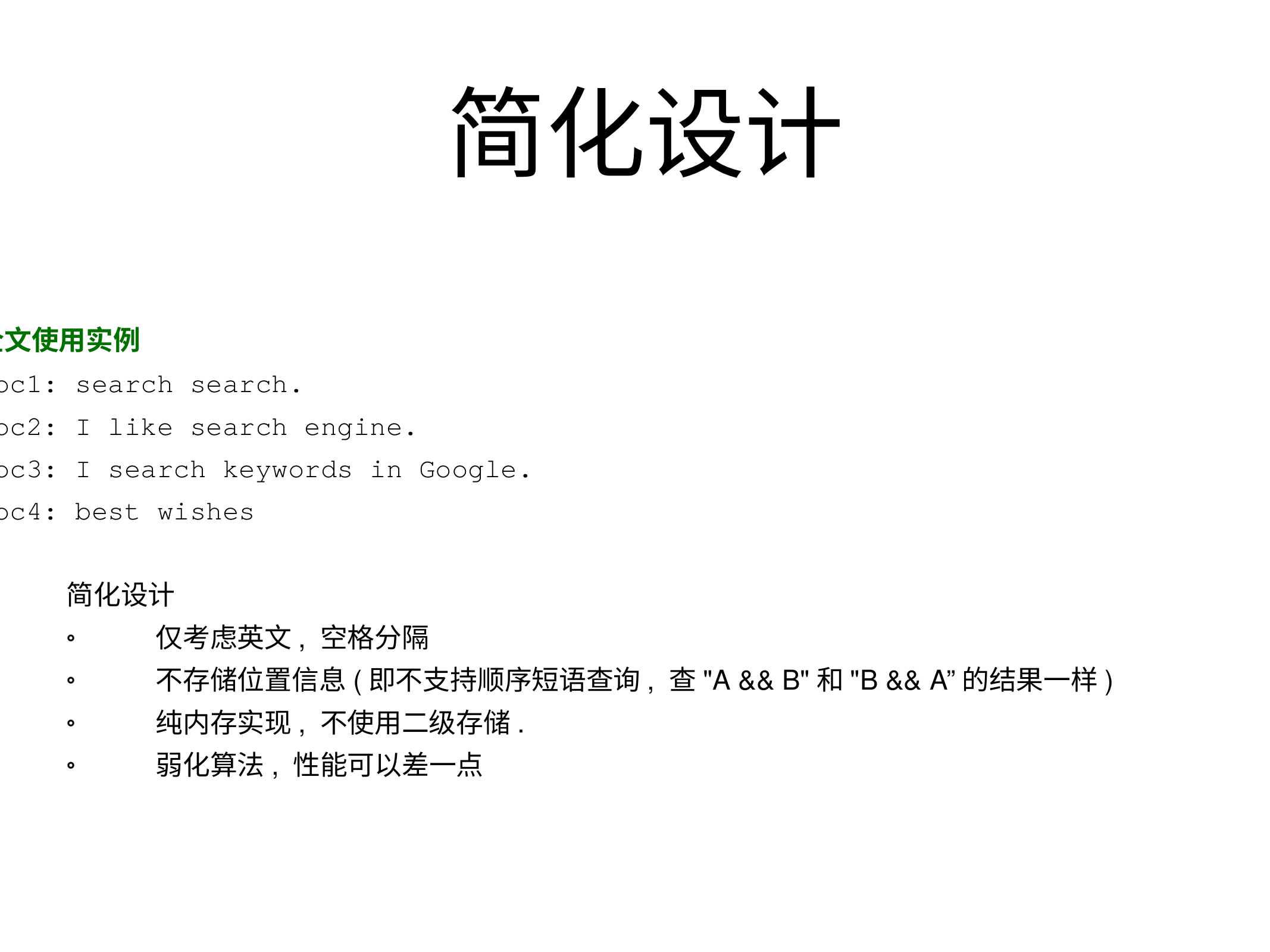

# 简化设计
全文使用实例
doc1: search search.
doc2: I like search engine.
doc3: I search keywords in Google.
doc4: best wishes

•	简化设计
	◦	仅考虑英文, 空格分隔
	◦	不存储位置信息(即不支持顺序短语查询, 查"A && B"和"B && A”的结果一样)
	◦	纯内存实现, 不使用二级存储.
	◦	弱化算法, 性能可以差一点